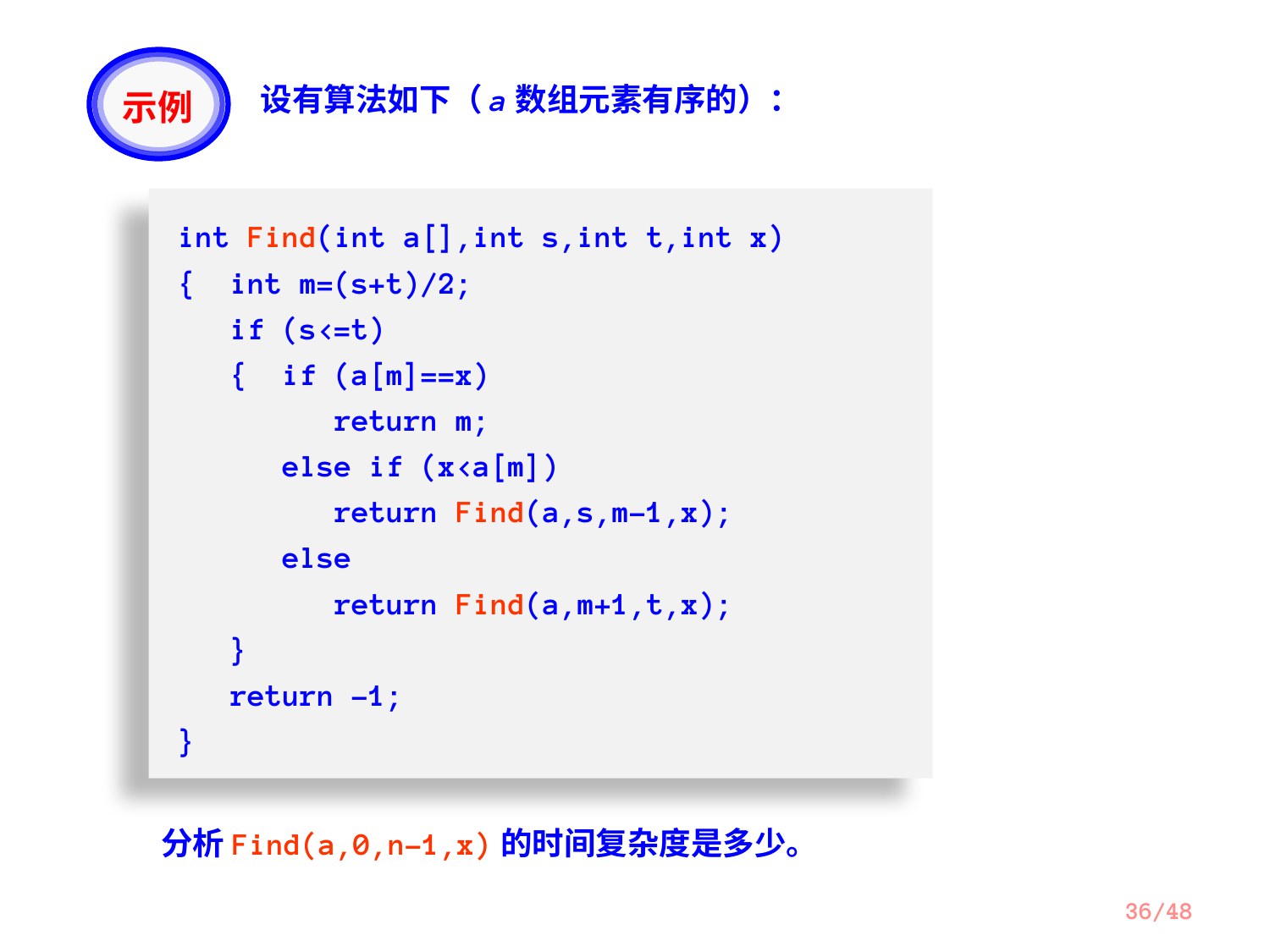

示例
设有算法如下（a数组元素有序的）：
int Find(int a[],int s,int t,int x)
{  int m=(s+t)/2;
   if (s<=t)
   {  if (a[m]==x)
         return m;
      else if (x<a[m])
         return Find(a,s,m-1,x);
      else
         return Find(a,m+1,t,x);
   }
   return -1;
}
分析Find(a,0,n-1,x)的时间复杂度是多少。
36/48